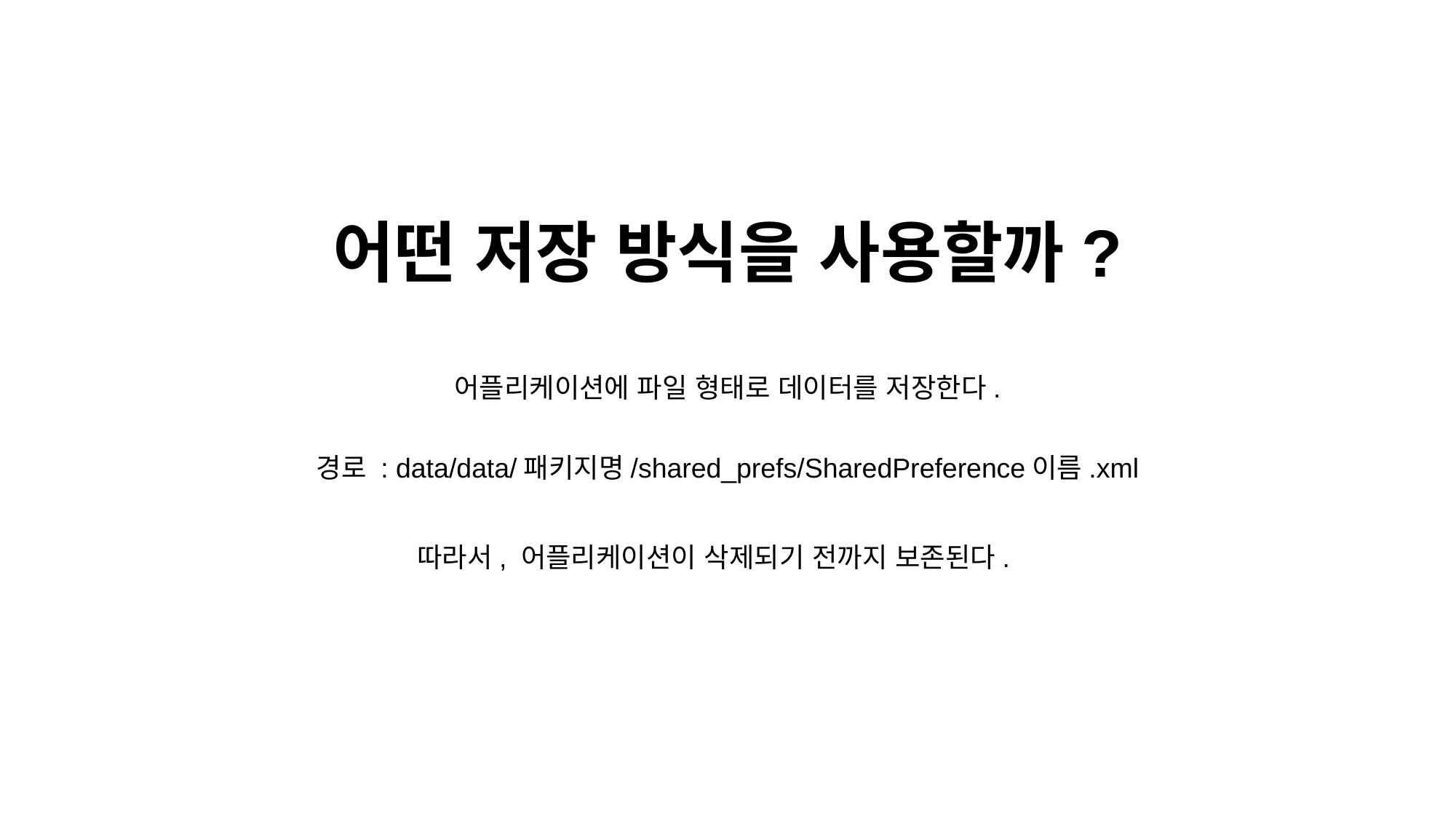

어떤 저장 방식을 사용할까?
어플리케이션에 파일 형태로 데이터를 저장한다.
경로 : data/data/패키지명/shared_prefs/SharedPreference이름.xml
따라서, 어플리케이션이 삭제되기 전까지 보존된다.